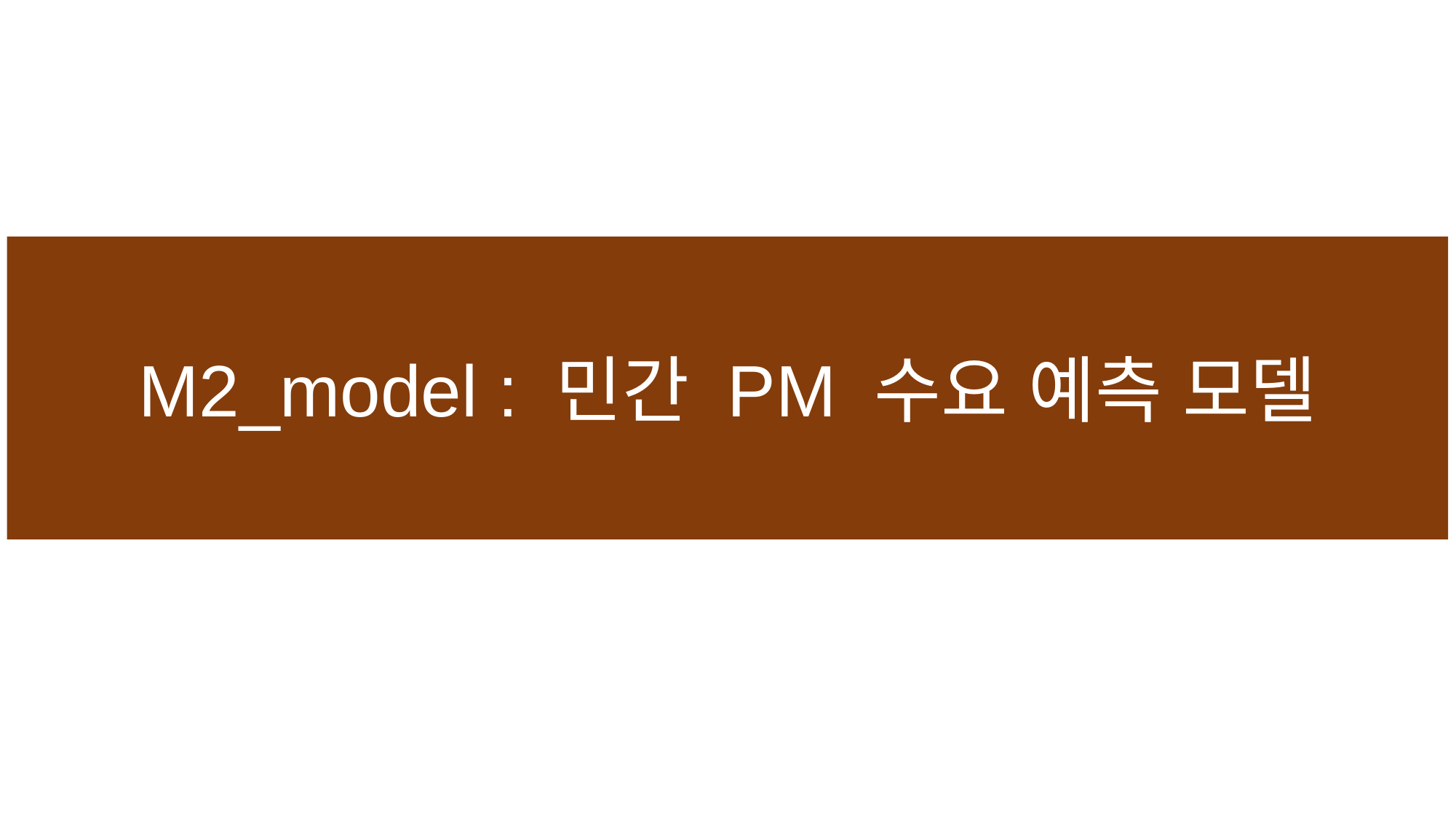

M2_model : 민간 PM 수요 예측 모델